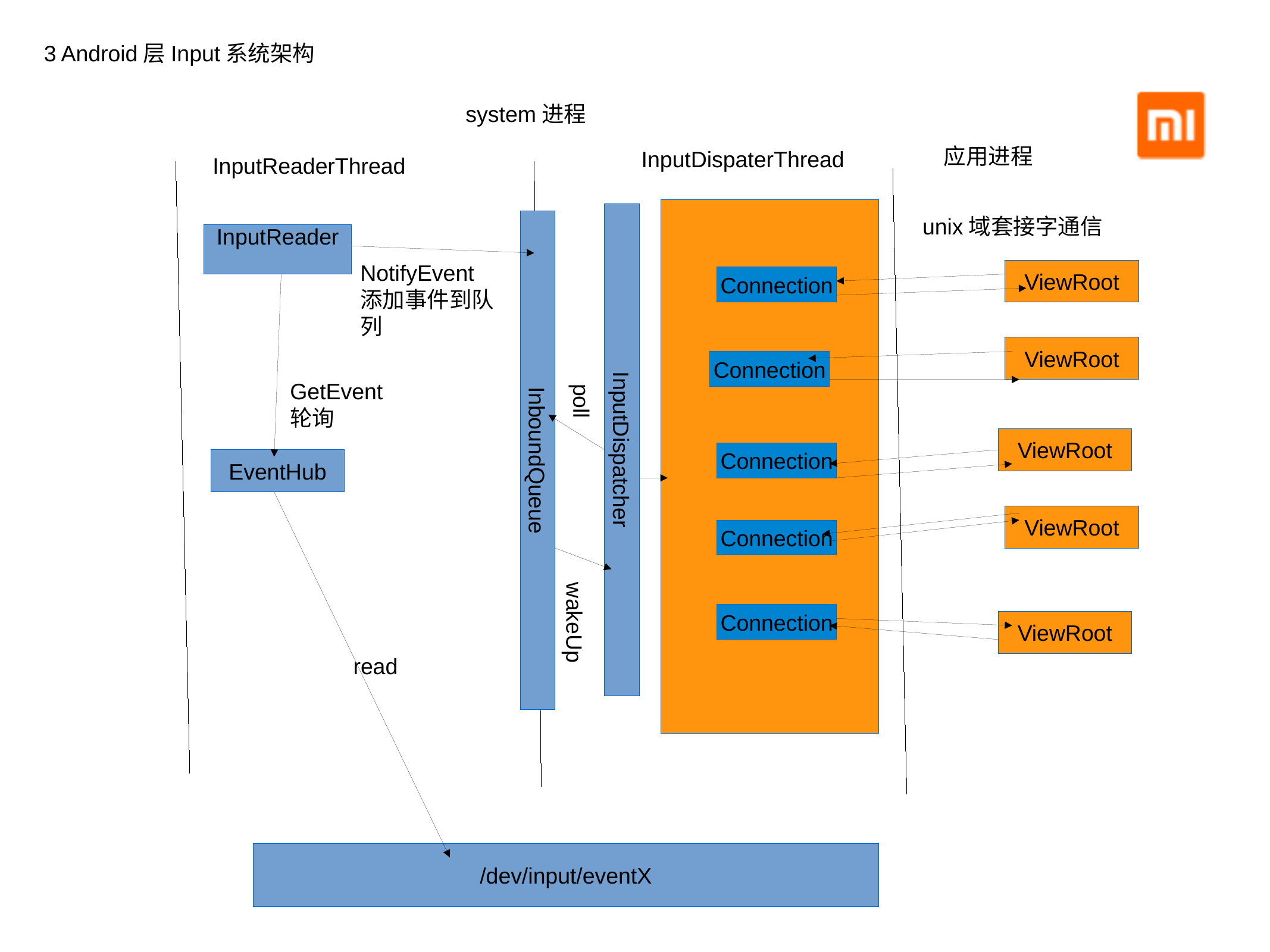

3 Android层Input系统架构
system进程
应用进程
InputDispaterThread
InputReaderThread

InputDispatcher
unix域套接字通信

InboundQueue
InputReader

NotifyEvent
添加事件到队列
ViewRoot

Connection

ViewRoot

Connection

GetEvent 轮询
poll

ViewRoot

Connection

EventHub

ViewRoot

Connection

wakeUp

Connection

ViewRoot

read
/dev/input/eventX